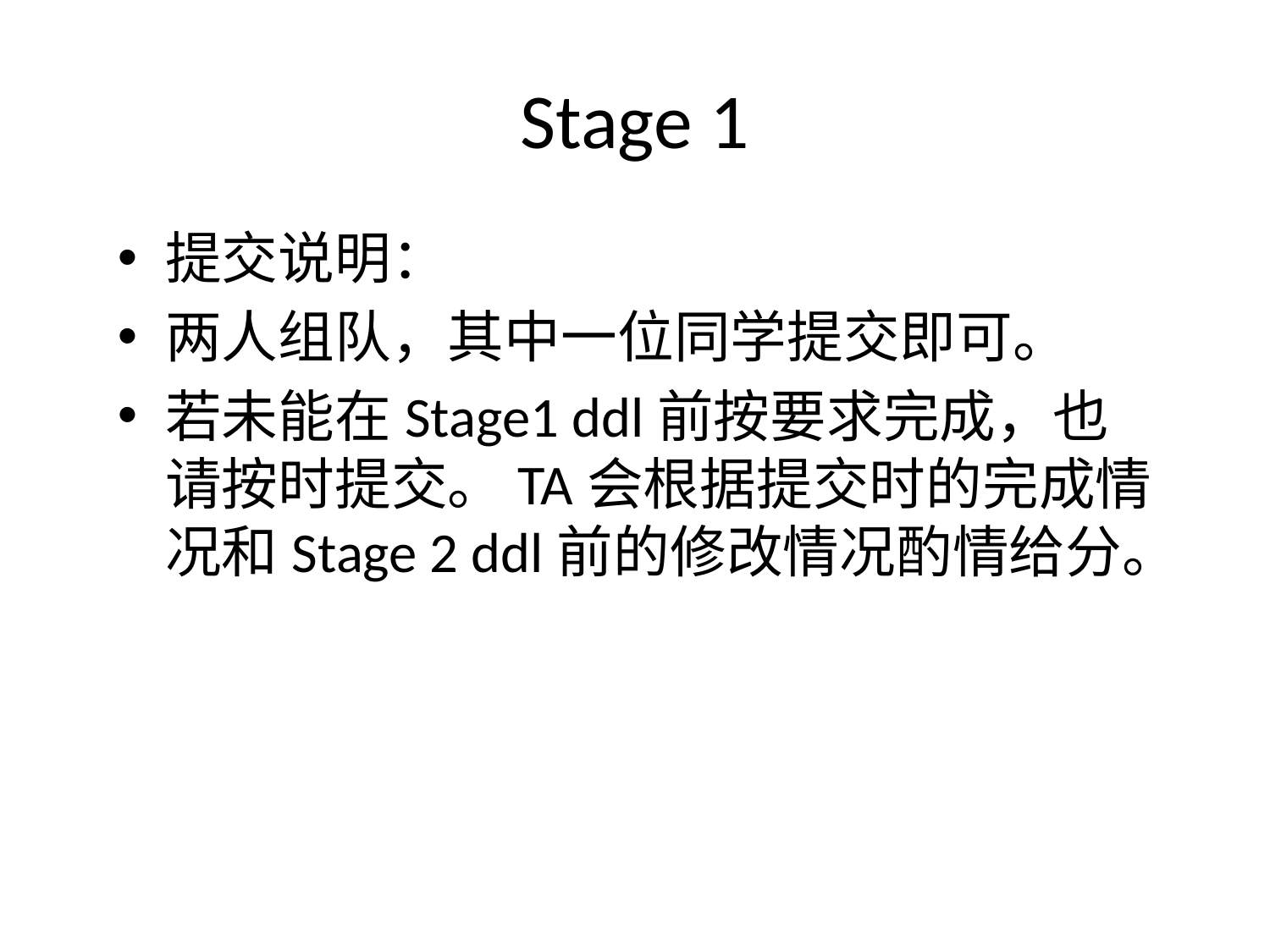

# Stage 1
提交说明：
两人组队，其中一位同学提交即可。
若未能在Stage1 ddl前按要求完成，也请按时提交。TA会根据提交时的完成情况和Stage 2 ddl前的修改情况酌情给分。